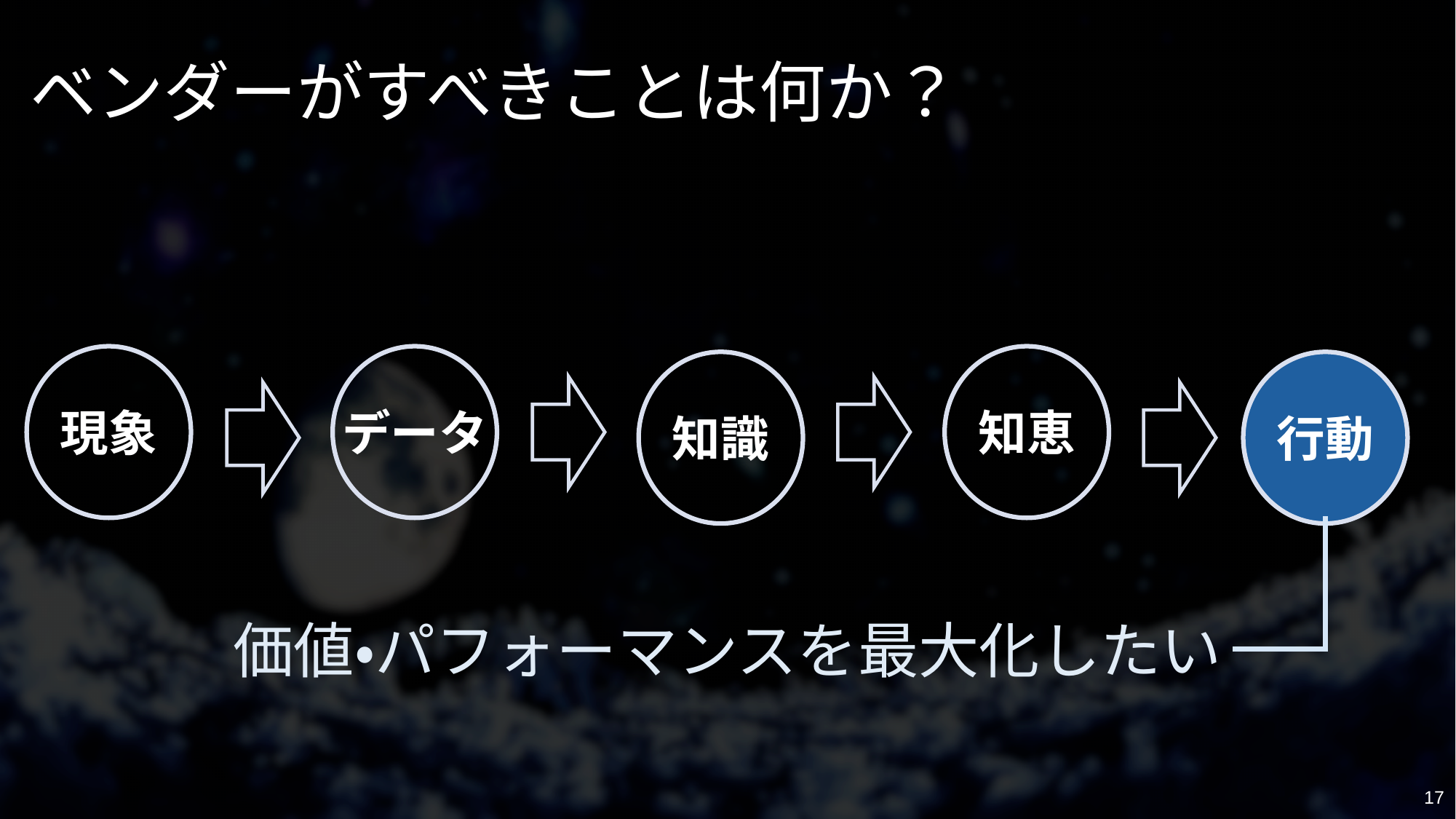

# ベンダーがすべきことは何か？

現象
データ
知恵
知識
行動
価値・パフォーマンスを最大化したい
17